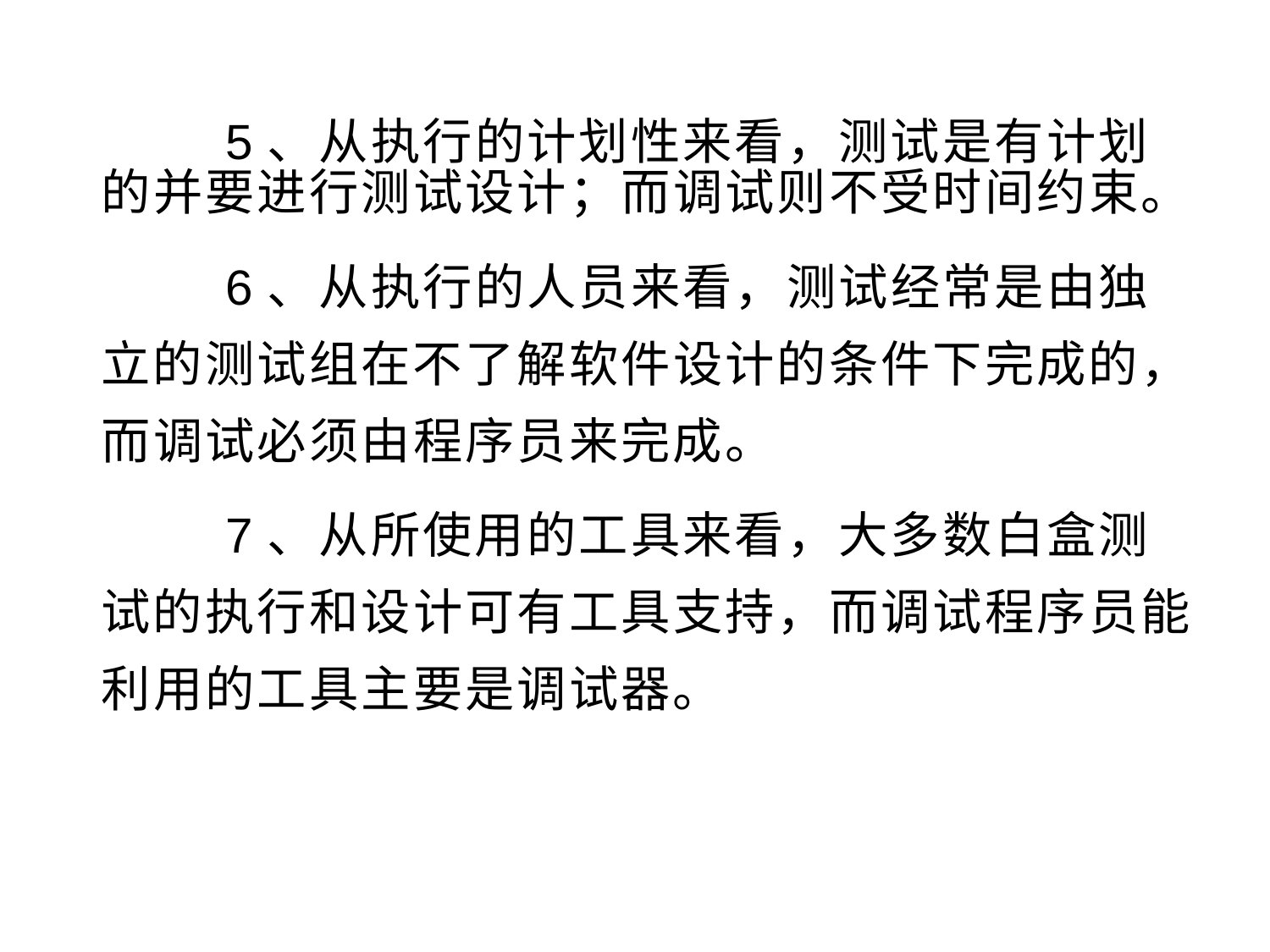

5、从执行的计划性来看，测试是有计划的并要进行测试设计；而调试则不受时间约束。
         6、从执行的人员来看，测试经常是由独立的测试组在不了解软件设计的条件下完成的，而调试必须由程序员来完成。
         7、从所使用的工具来看，大多数白盒测试的执行和设计可有工具支持，而调试程序员能利用的工具主要是调试器。